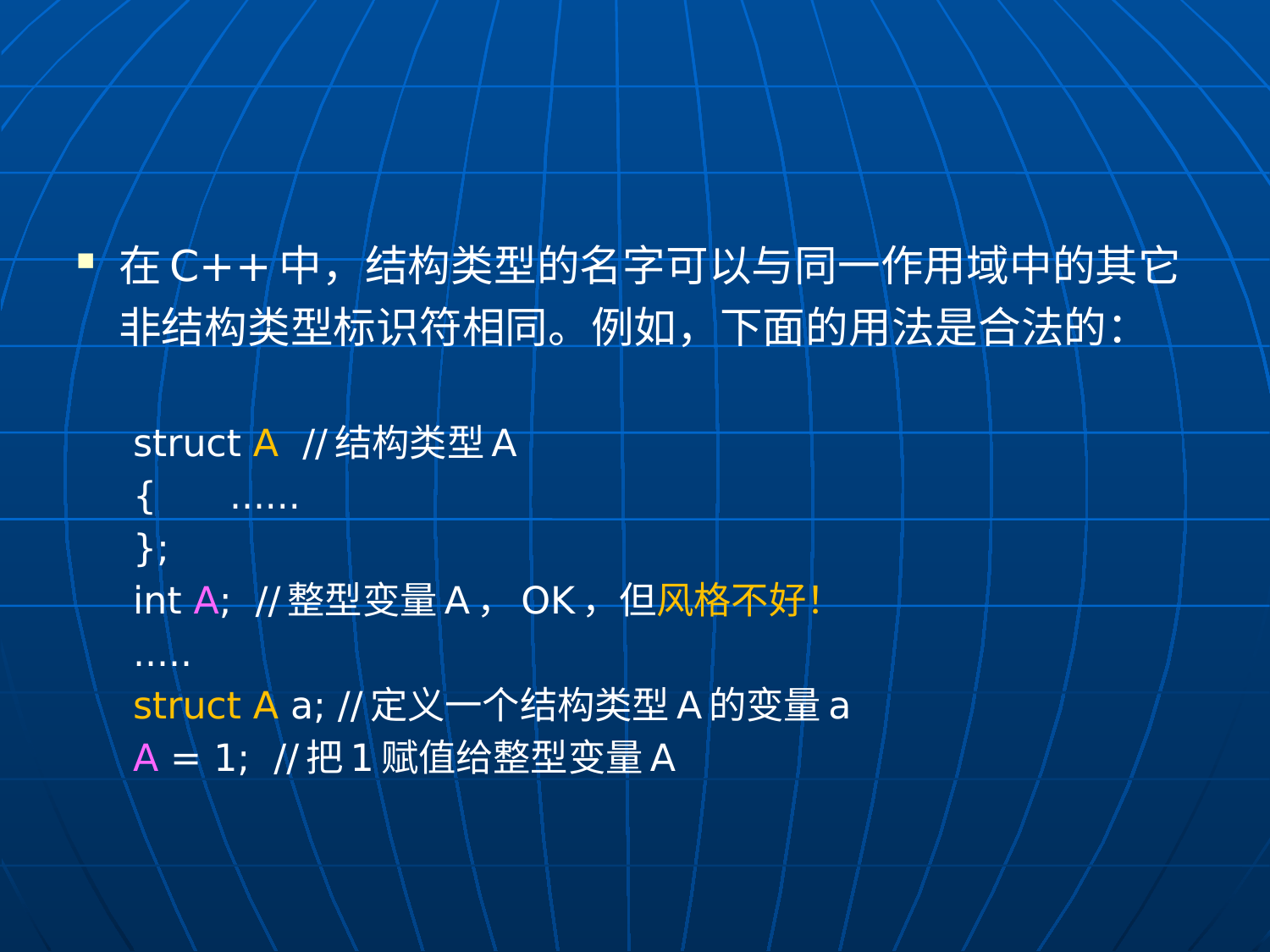

#
在C++中，结构类型的名字可以与同一作用域中的其它非结构类型标识符相同。例如，下面的用法是合法的：

struct A  //结构类型A
{	......
};
int A;  //整型变量A，OK，但风格不好！
.....
struct A a; //定义一个结构类型A的变量a
A = 1;  //把1赋值给整型变量A